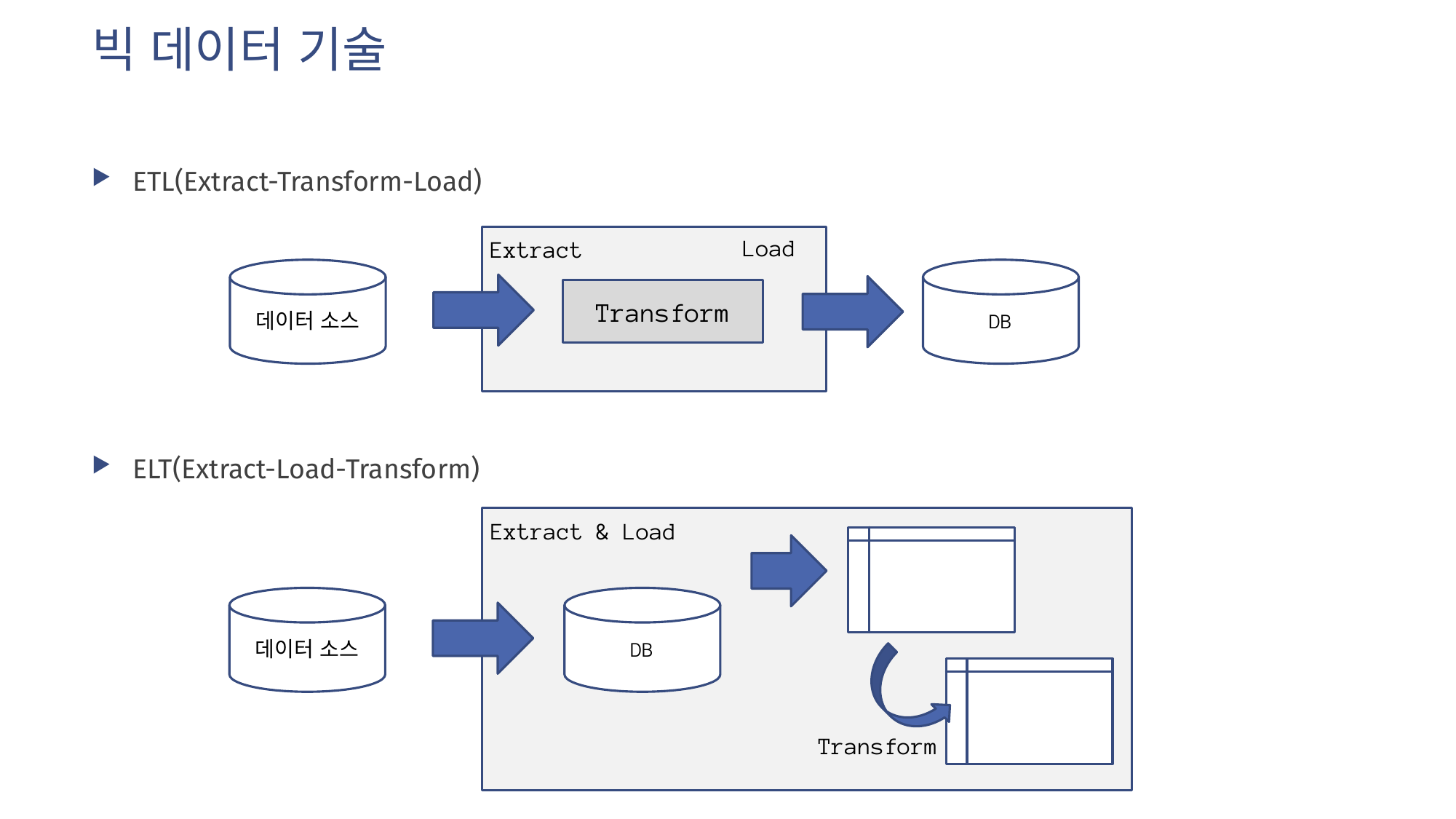

# 빅 데이터 기술
ETL(Extract-Transform-Load)

ELT(Extract-Load-Transform)
Load

Extract
데이터 소스
DB

Transform

Extract & Load

데이터 소스
DB

Transform